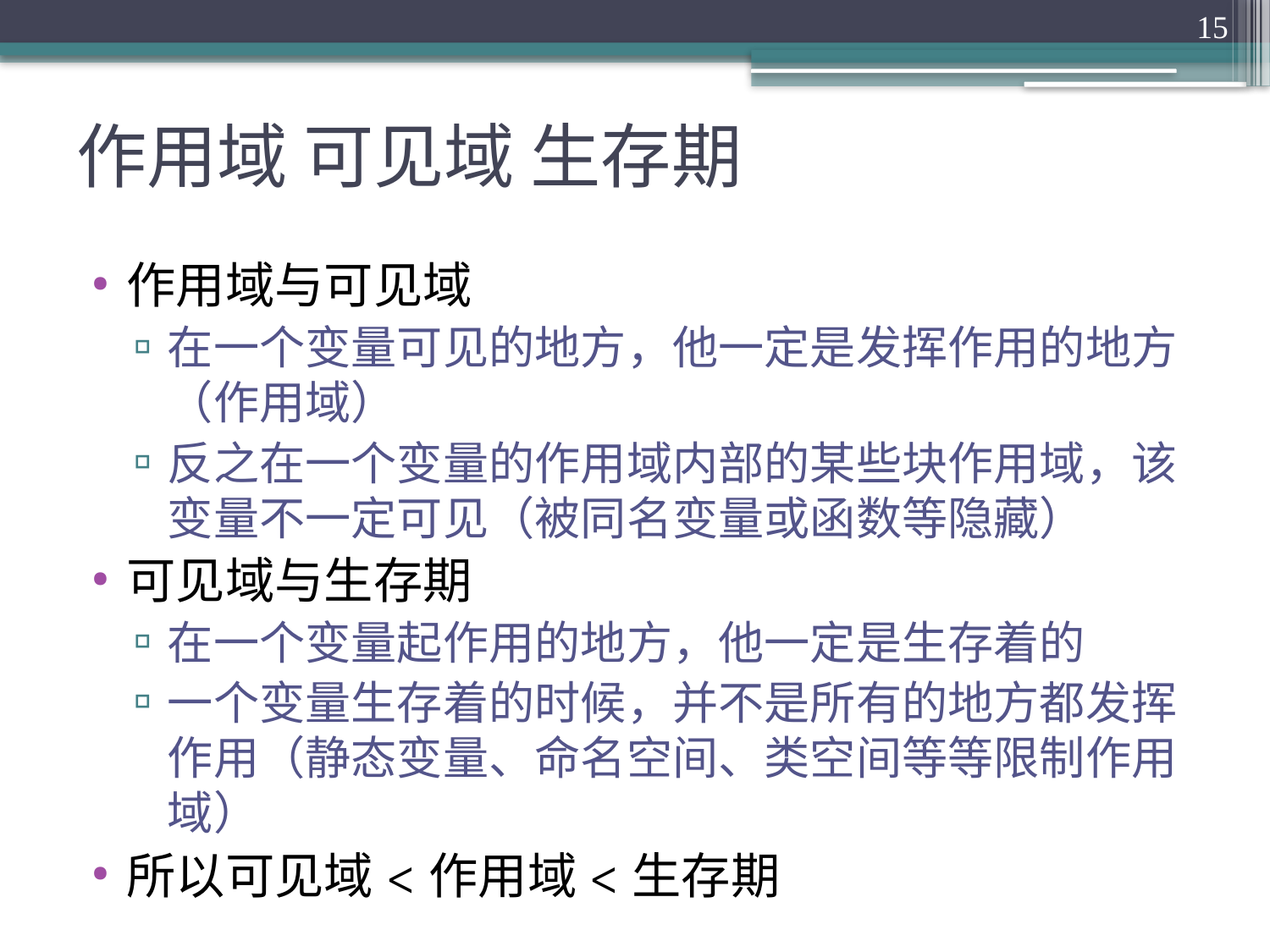

15
# 作用域 可见域 生存期
作用域与可见域
在一个变量可见的地方，他一定是发挥作用的地方（作用域）
反之在一个变量的作用域内部的某些块作用域，该变量不一定可见（被同名变量或函数等隐藏）
可见域与生存期
在一个变量起作用的地方，他一定是生存着的
一个变量生存着的时候，并不是所有的地方都发挥作用（静态变量、命名空间、类空间等等限制作用域）
所以可见域<作用域<生存期